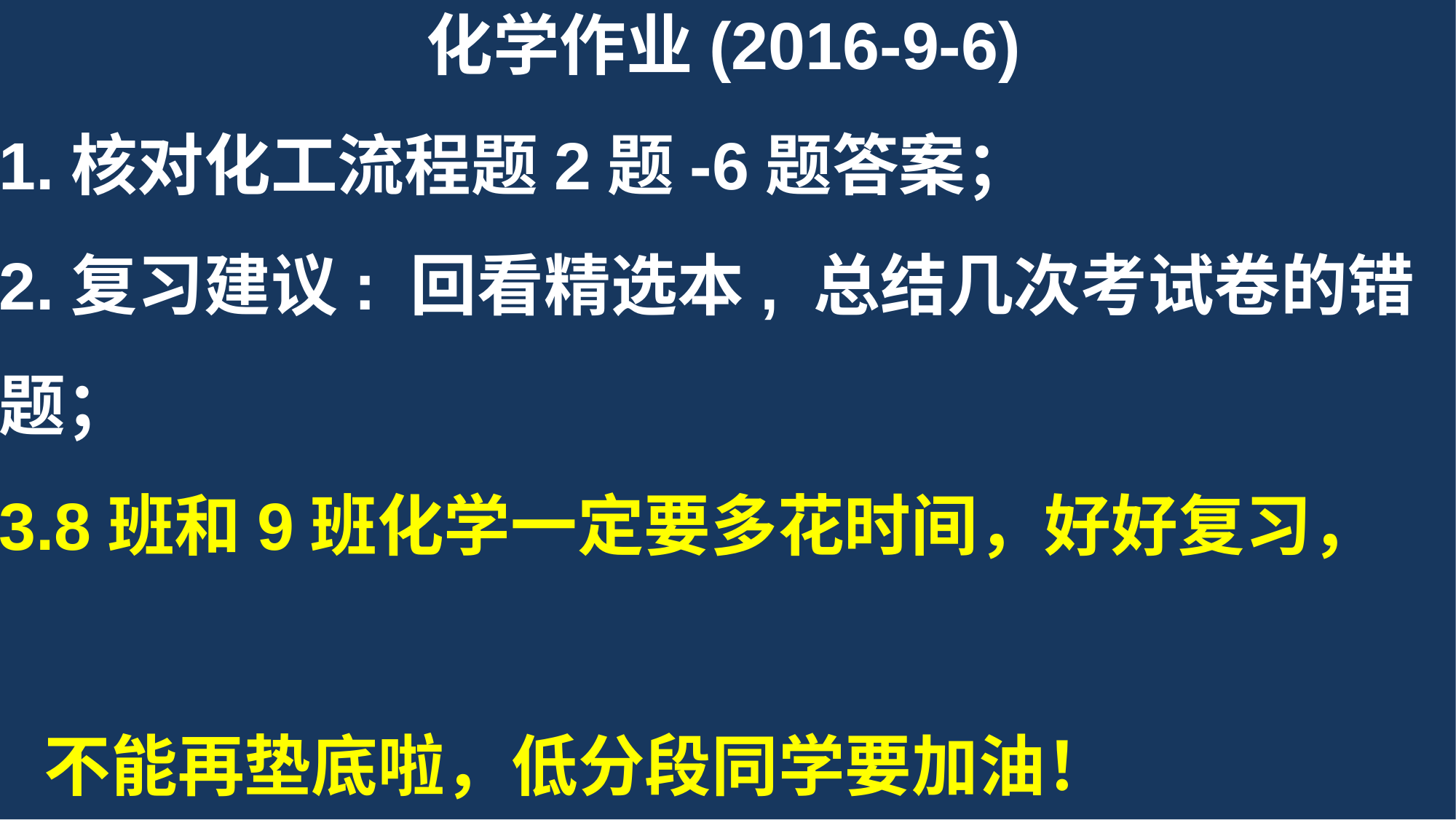

化学作业(2016-9-6)
1.核对化工流程题2题-6题答案；
2.复习建议: 回看精选本, 总结几次考试卷的错题；
3.8班和9班化学一定要多花时间，好好复习，
   不能再垫底啦，低分段同学要加油！